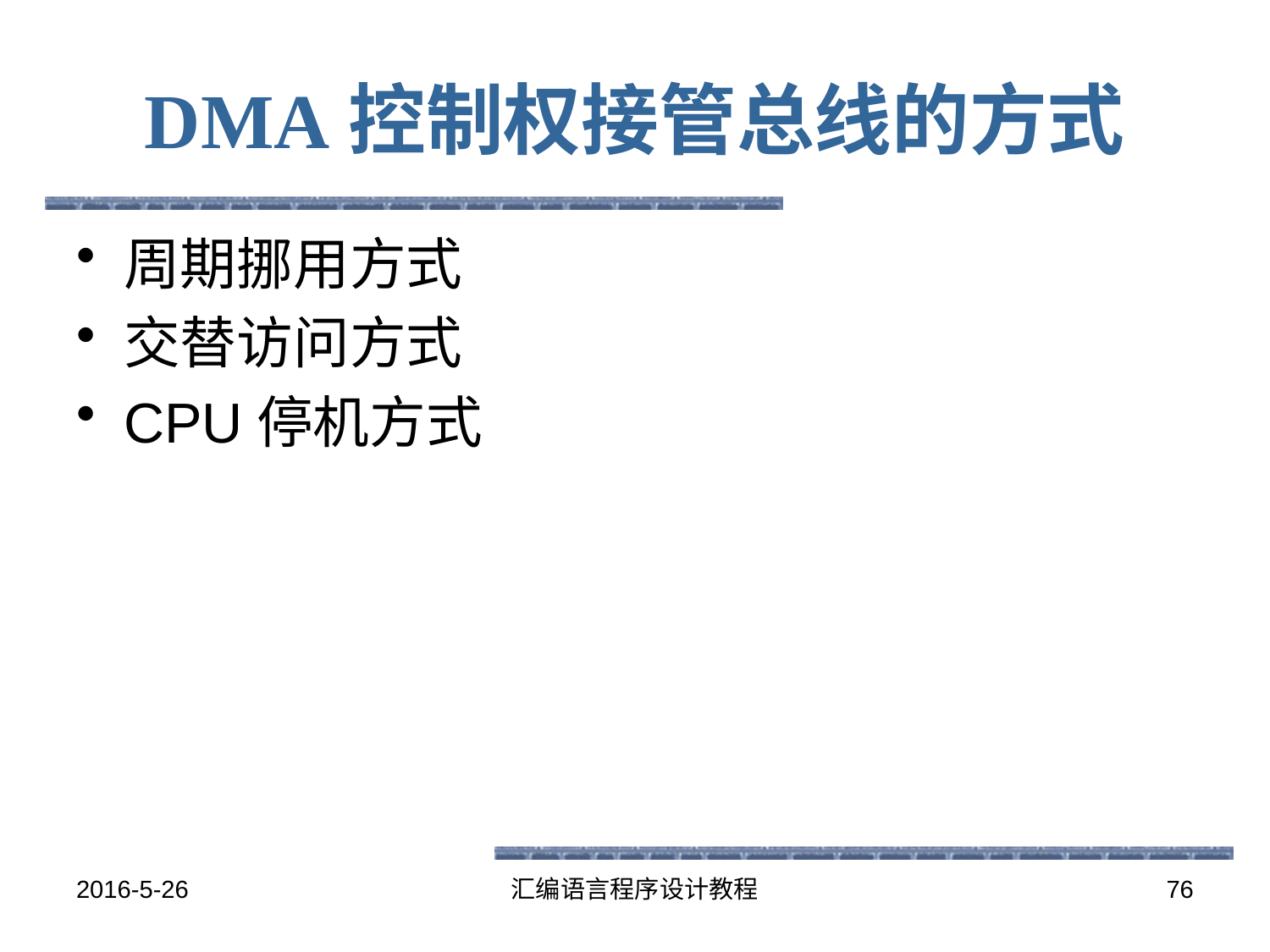

# DMA控制权接管总线的方式
周期挪用方式
交替访问方式
CPU停机方式
2016-5-26
汇编语言程序设计教程
76